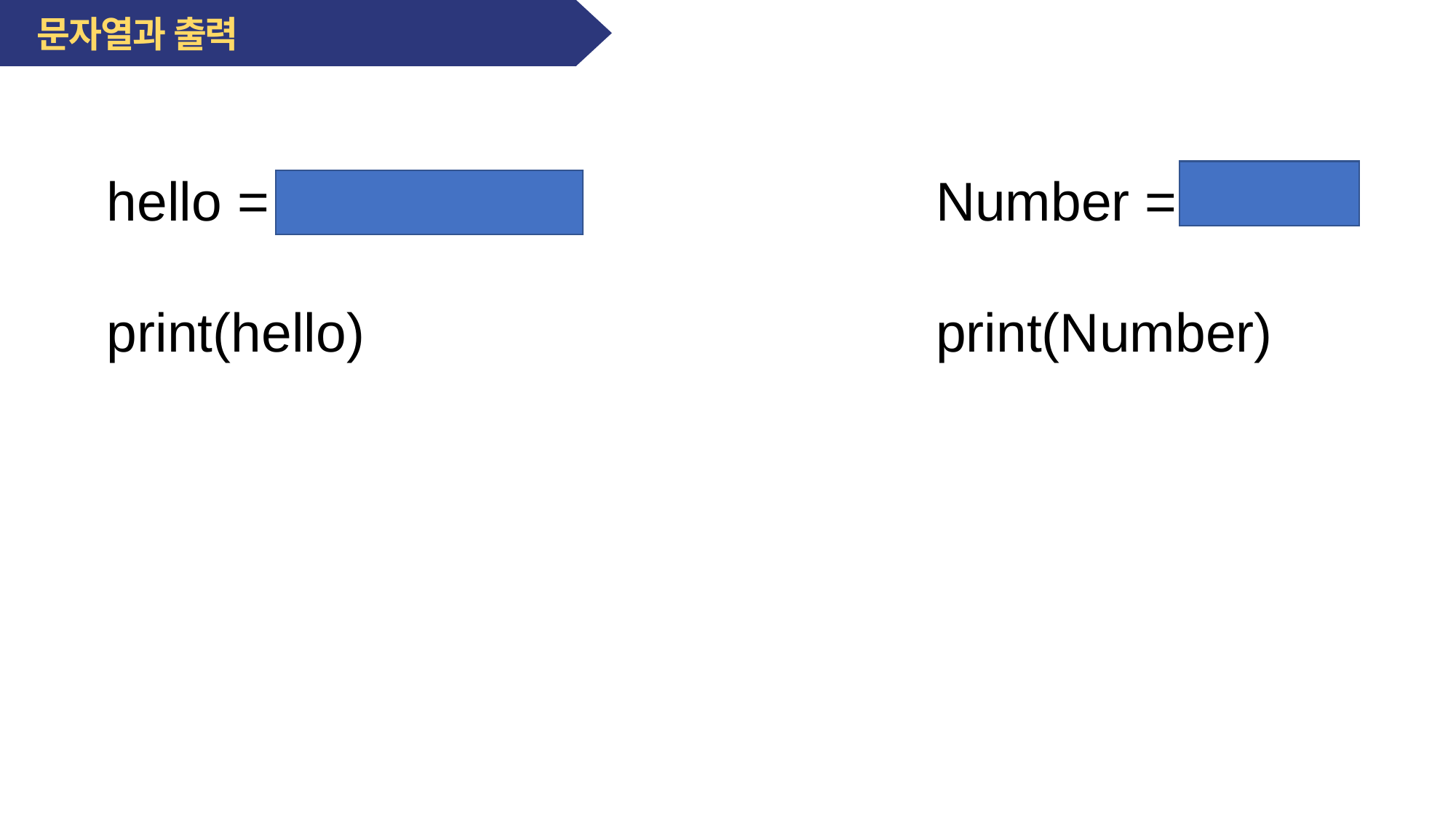

문자열과 출력
hello =

print(hello)
Number = 32

print(Number)